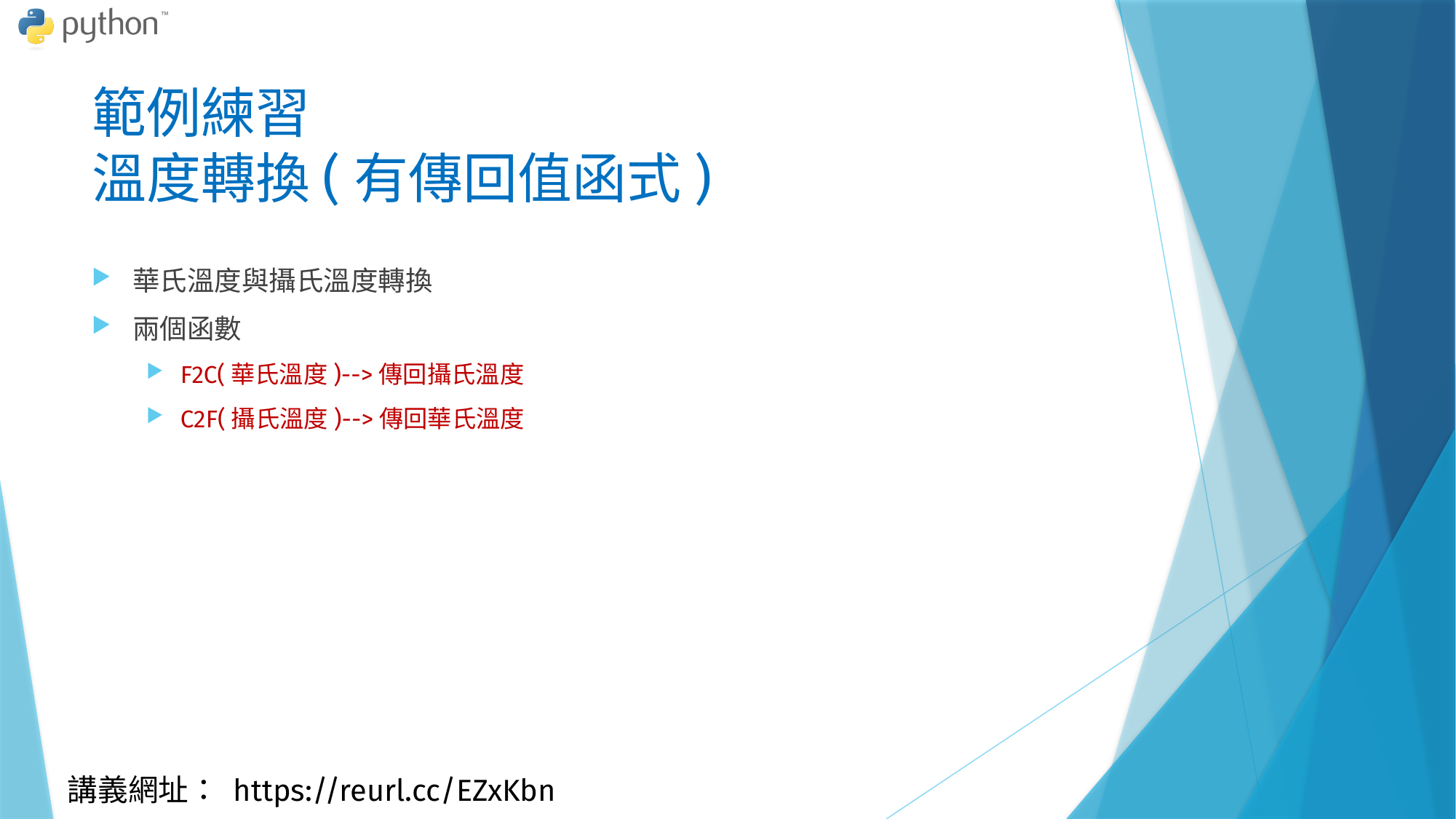

# 範例練習 溫度轉換(有傳回值函式)
華氏溫度與攝氏溫度轉換
兩個函數
F2C(華氏溫度)-->傳回攝氏溫度
C2F(攝氏溫度)-->傳回華氏溫度